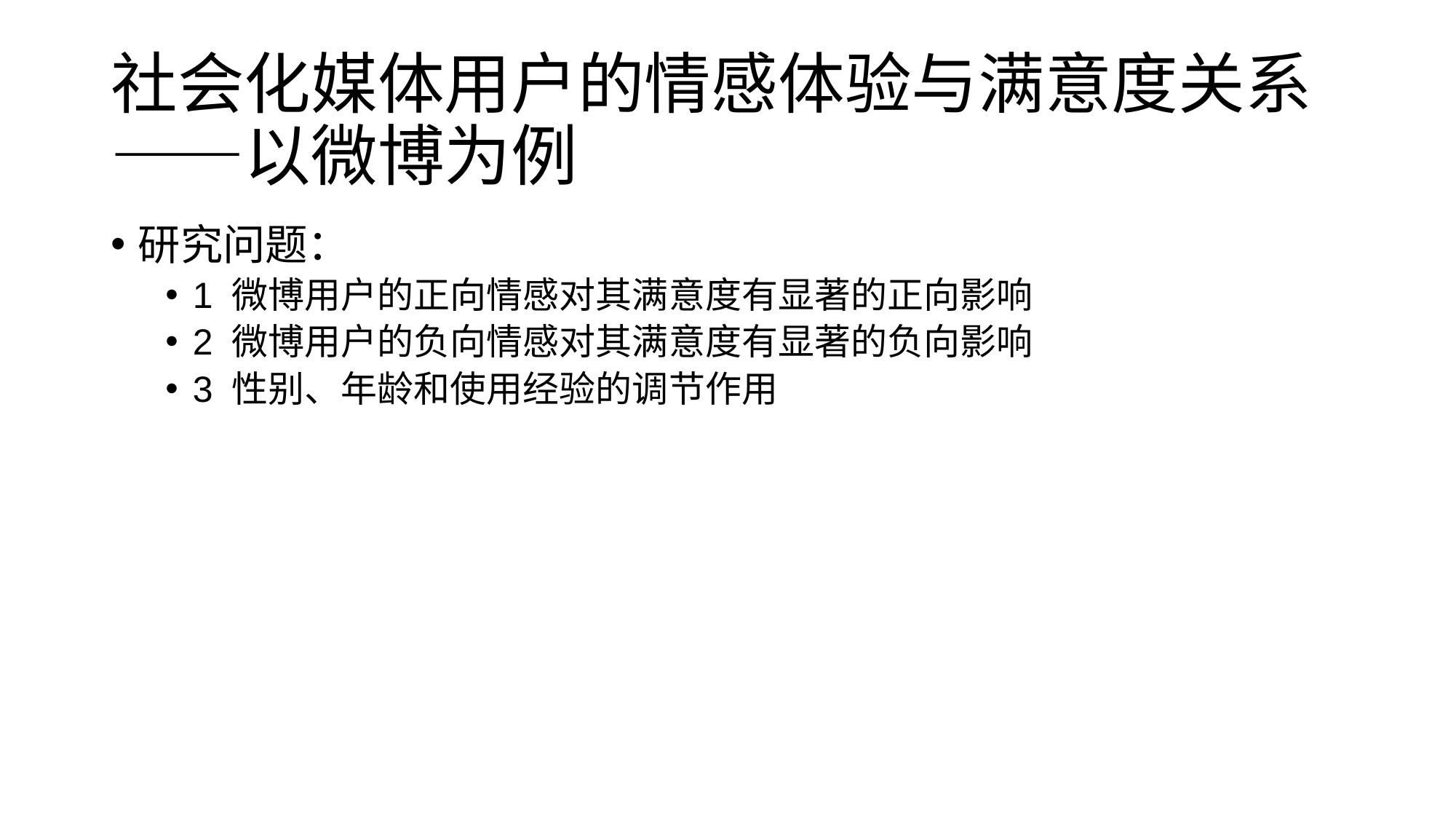

# 社会化媒体用户的情感体验与满意度关系——以微博为例
研究问题：
1 微博用户的正向情感对其满意度有显著的正向影响
2 微博用户的负向情感对其满意度有显著的负向影响
3 性别、年龄和使用经验的调节作用